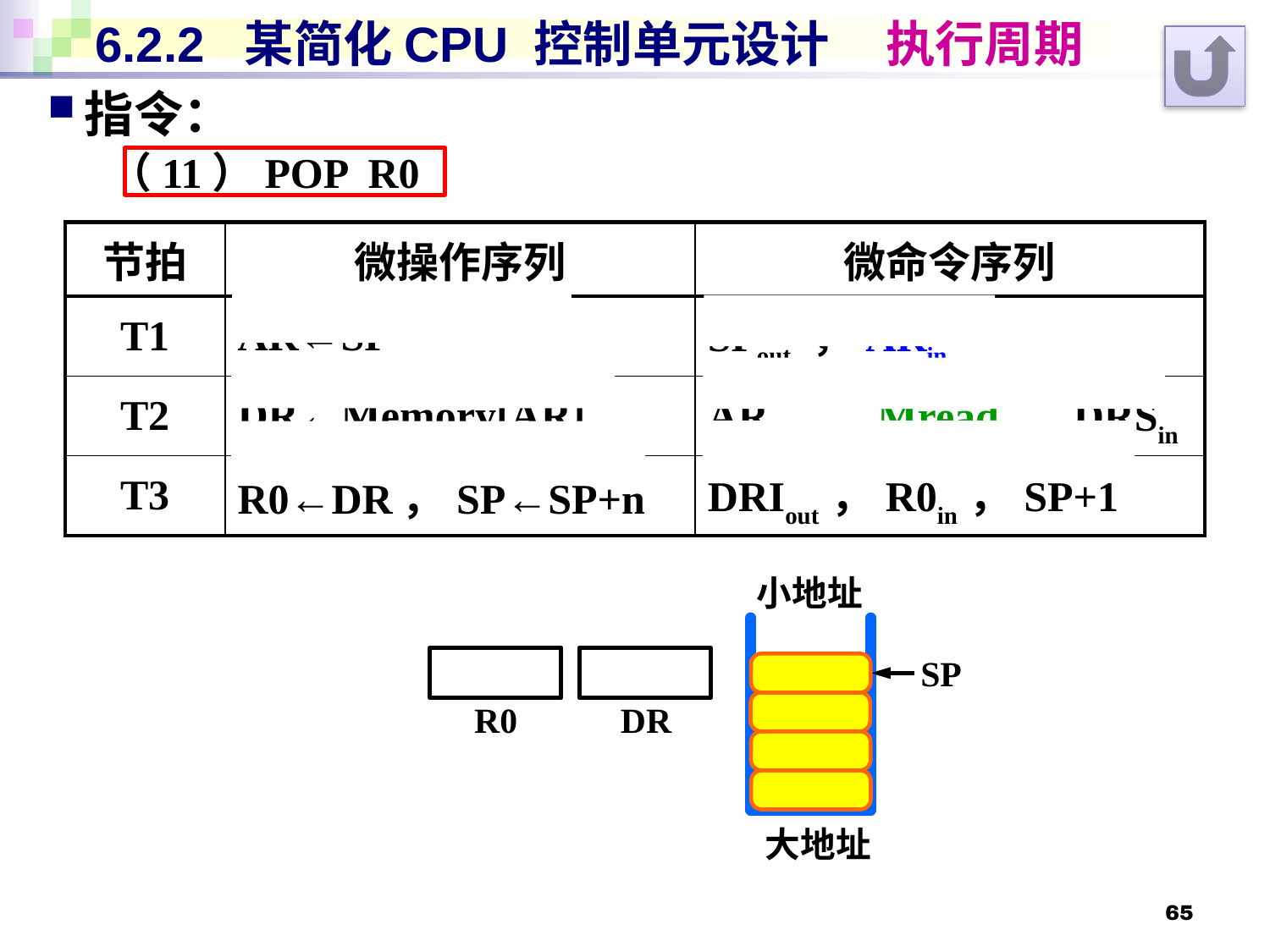

# 6.2.2  某简化CPU 控制单元设计     执行周期

指令：
（11）POP  R0

| 节拍 | 微操作序列 | 微命令序列 |
| --- | --- | --- |
| T1 | AR←SP | SPout ，ARin |
| T2 | DR←Memory[AR] | ARout ，Mread ，DRSin |
| T3 | R0←DR，SP←SP+n | DRIout ，R0in ，SP+1 |

小地址
SP

R0
DR

大地址
65